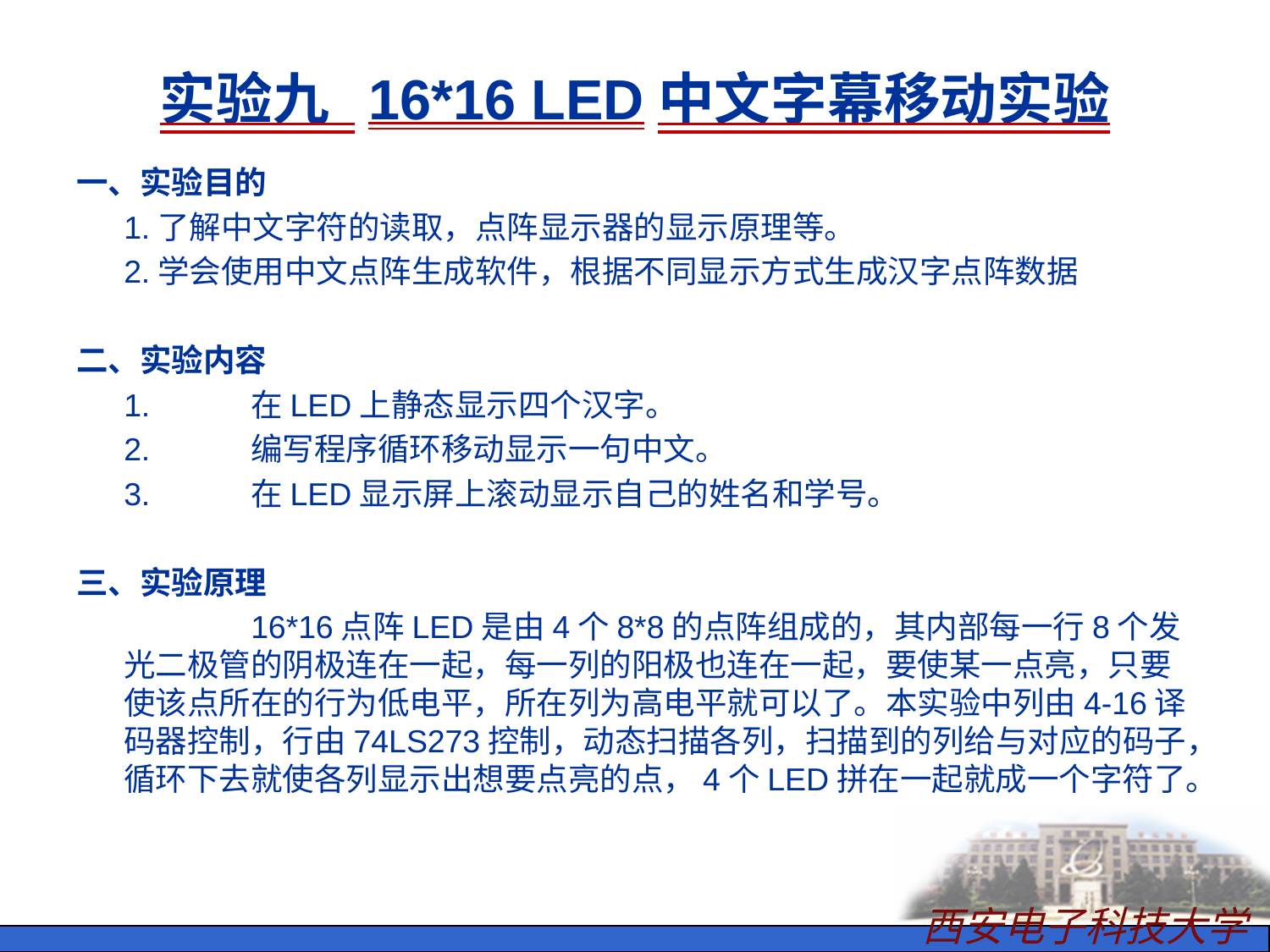

# 实验九  16*16 LED中文字幕移动实验
一、实验目的
	1.了解中文字符的读取，点阵显示器的显示原理等。
	2.学会使用中文点阵生成软件，根据不同显示方式生成汉字点阵数据

二、实验内容
	1.	在LED上静态显示四个汉字。
	2.	编写程序循环移动显示一句中文。
	3.	在LED显示屏上滚动显示自己的姓名和学号。

三、实验原理
		16*16点阵LED是由4个8*8的点阵组成的，其内部每一行8个发光二极管的阴极连在一起，每一列的阳极也连在一起，要使某一点亮，只要使该点所在的行为低电平，所在列为高电平就可以了。本实验中列由4-16译码器控制，行由74LS273控制，动态扫描各列，扫描到的列给与对应的码子，循环下去就使各列显示出想要点亮的点，4个LED拼在一起就成一个字符了。